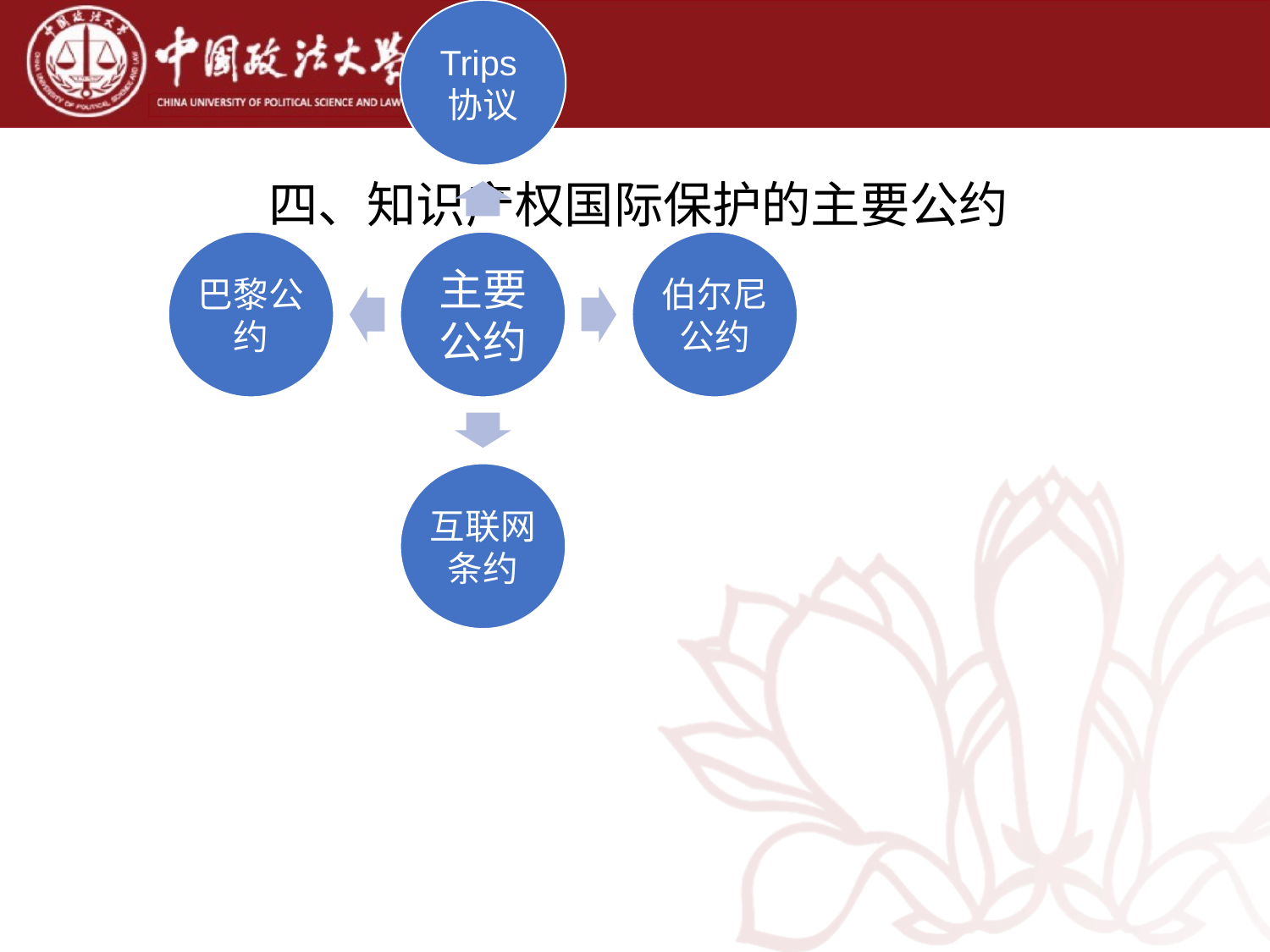

# 四、知识产权国际保护的主要公约
主要公约

Trips协议

伯尔尼公约

互联网条约

巴黎公约